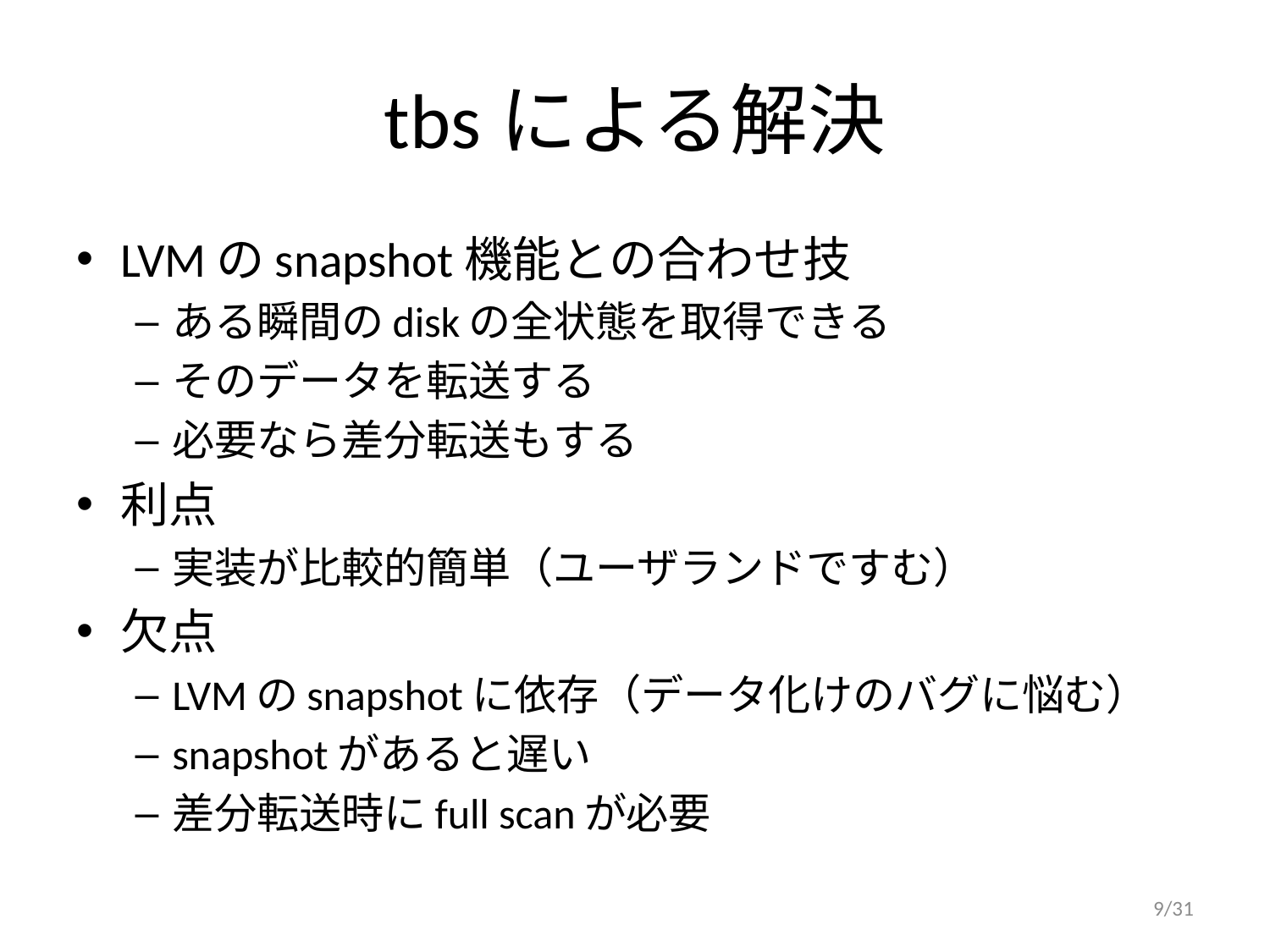

# tbsによる解決
LVMのsnapshot機能との合わせ技
ある瞬間のdiskの全状態を取得できる
そのデータを転送する
必要なら差分転送もする
利点
実装が比較的簡単（ユーザランドですむ）
欠点
LVMのsnapshotに依存（データ化けのバグに悩む）
snapshotがあると遅い
差分転送時にfull scanが必要
9/31